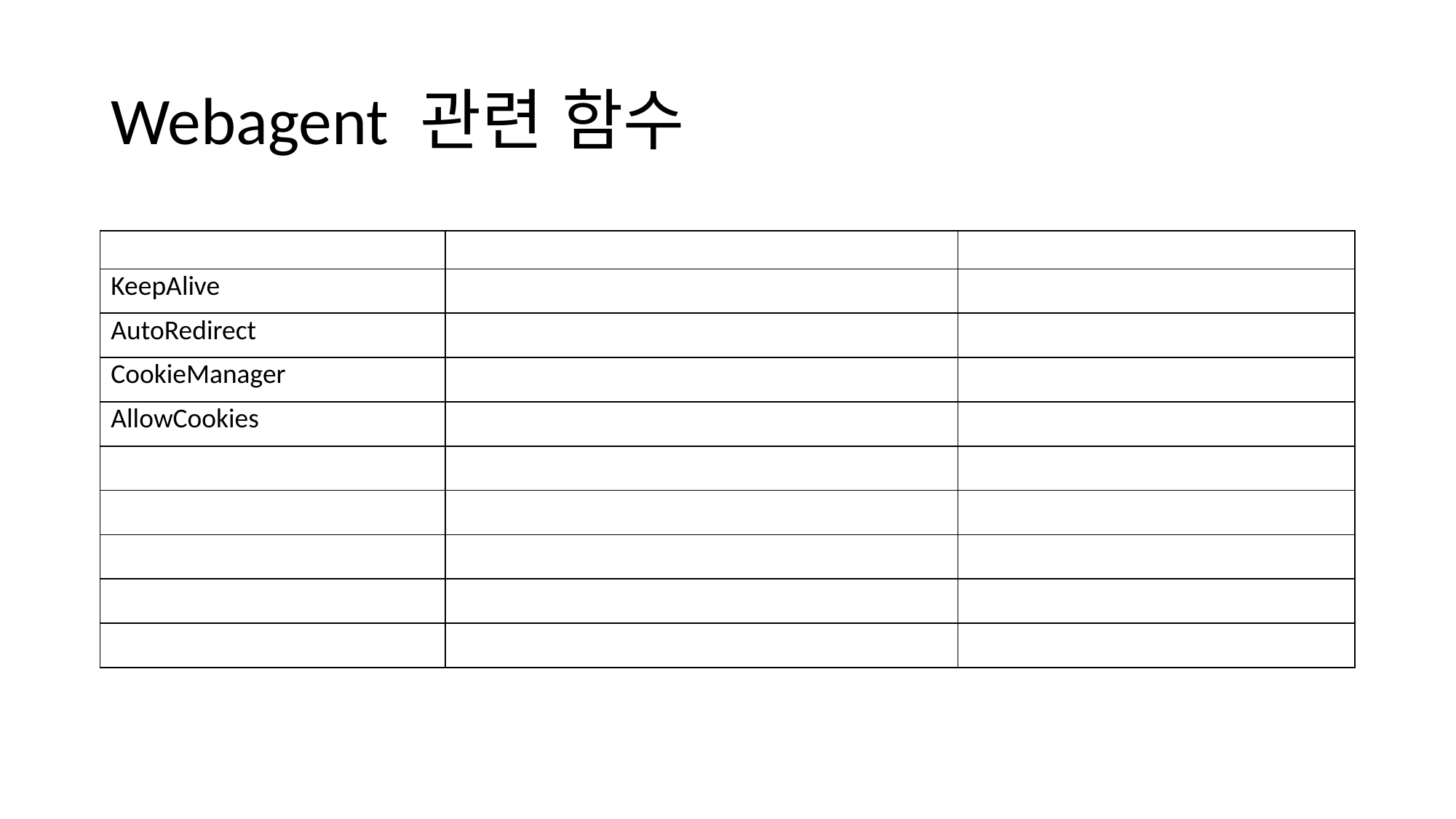

# Webagent 관련 함수
|  |  |  |
| --- | --- | --- |
| KeepAlive |  |  |
| AutoRedirect |  |  |
| CookieManager |  |  |
| AllowCookies |  |  |
|  |  |  |
|  |  |  |
|  |  |  |
|  |  |  |
|  |  |  |